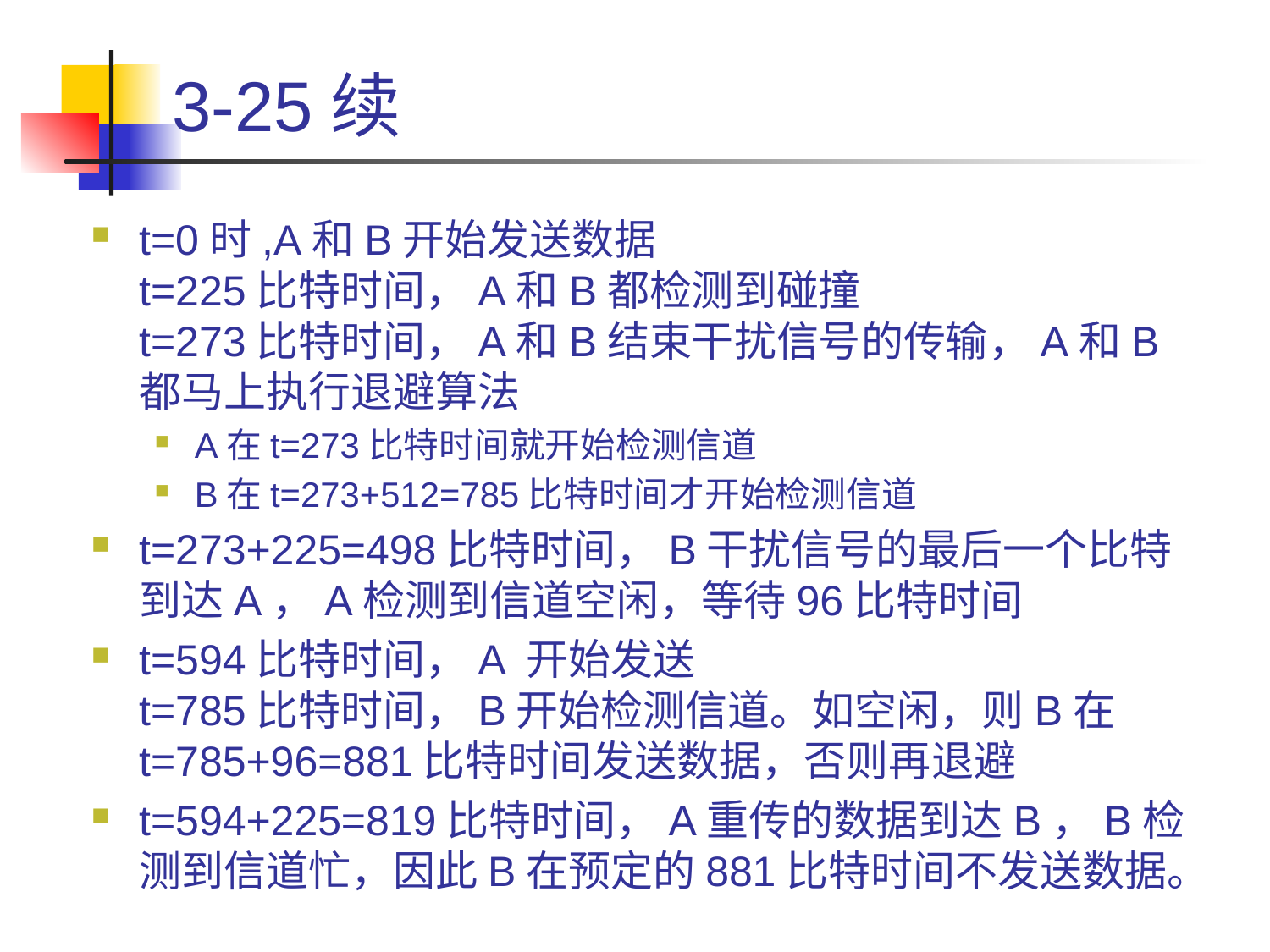

# 3-25续
t=0时,A和B开始发送数据
t=225比特时间，A和B都检测到碰撞
t=273比特时间，A和B结束干扰信号的传输，A和B都马上执行退避算法
A在t=273比特时间就开始检测信道
B在t=273+512=785比特时间才开始检测信道
t=273+225=498比特时间，B干扰信号的最后一个比特到达A，A检测到信道空闲，等待96比特时间
t=594比特时间，A 开始发送
t=785比特时间，B开始检测信道。如空闲，则B在t=785+96=881比特时间发送数据，否则再退避
t=594+225=819比特时间，A重传的数据到达B，B检测到信道忙，因此B在预定的881比特时间不发送数据。